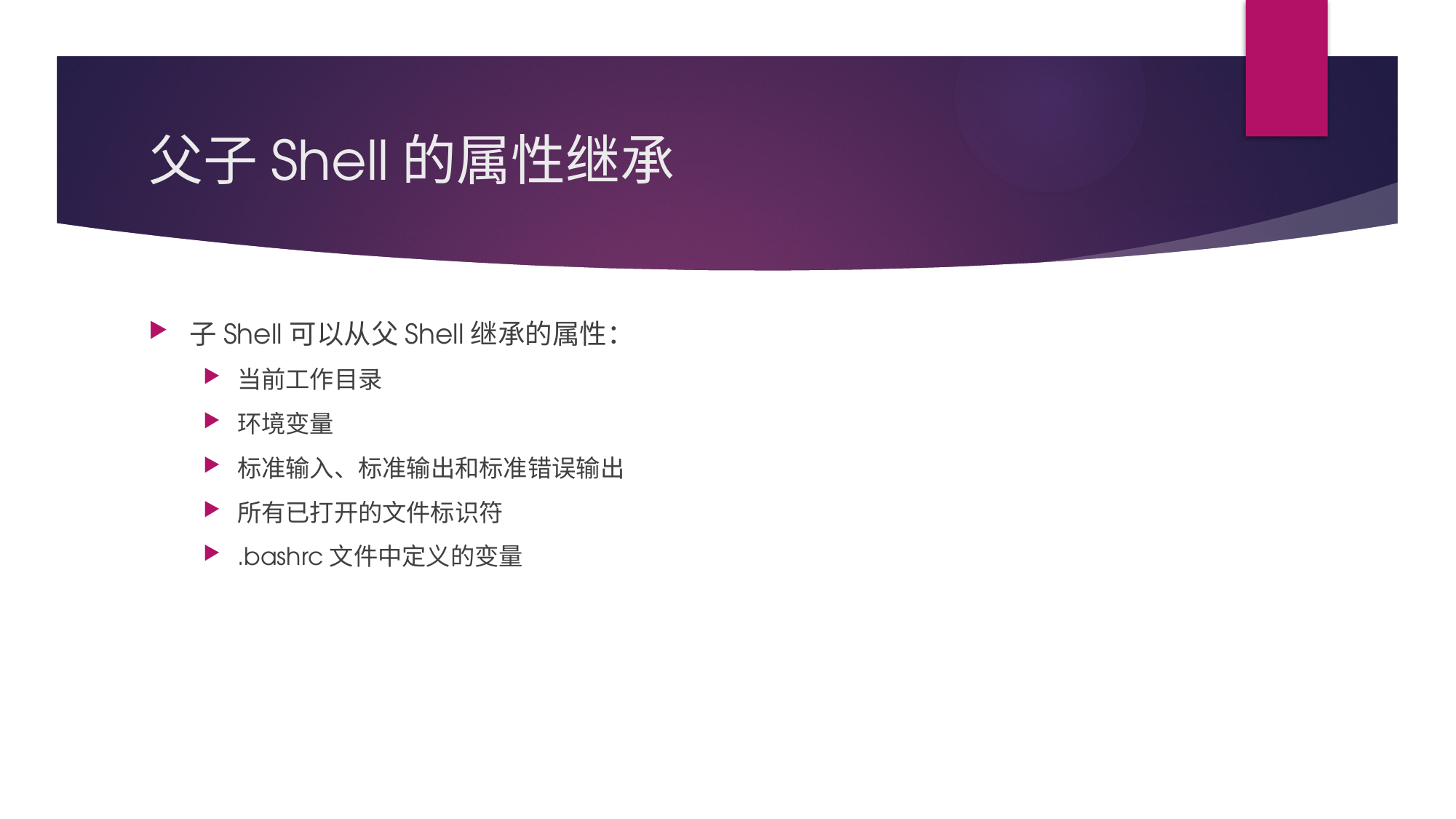

# 父子Shell的属性继承
子Shell可以从父Shell继承的属性：
当前工作目录
环境变量
标准输入、标准输出和标准错误输出
所有已打开的文件标识符
.bashrc文件中定义的变量